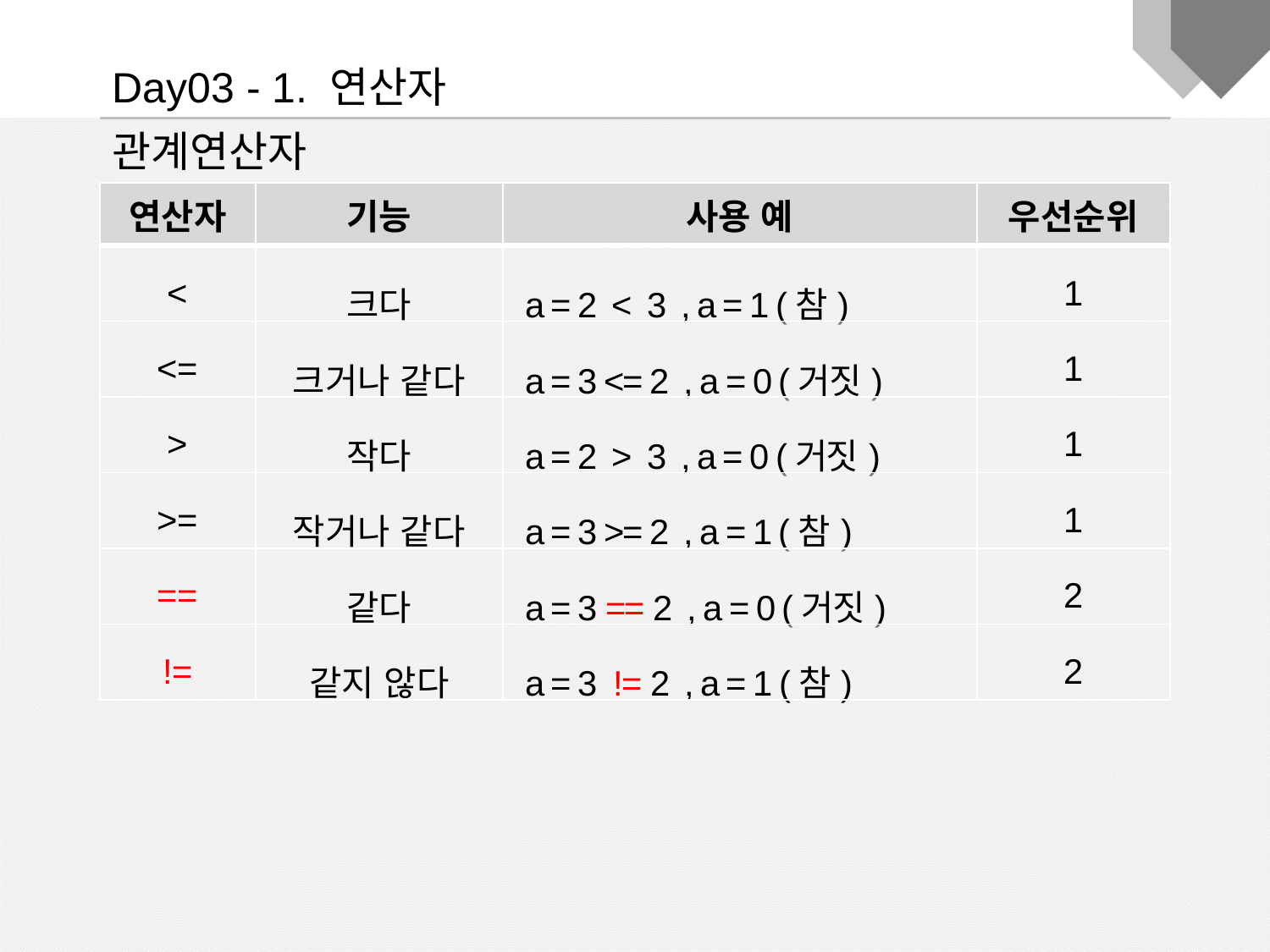

Day03 - 1. 연산자
관계연산자
| 연산자 | 기능 | 사용 예 | 우선순위 |
| --- | --- | --- | --- |
| < | 크다 | a = 2 < 3 , a = 1 (참) | 1 |
| <= | 크거나 같다 | a = 3 <= 2 , a = 0 (거짓) | 1 |
| > | 작다 | a = 2 > 3 , a = 0 (거짓) | 1 |
| >= | 작거나 같다 | a = 3 >= 2 , a = 1 (참) | 1 |
| == | 같다 | a = 3 == 2 , a = 0 (거짓) | 2 |
| != | 같지 않다 | a = 3 != 2 , a = 1 (참) | 2 |